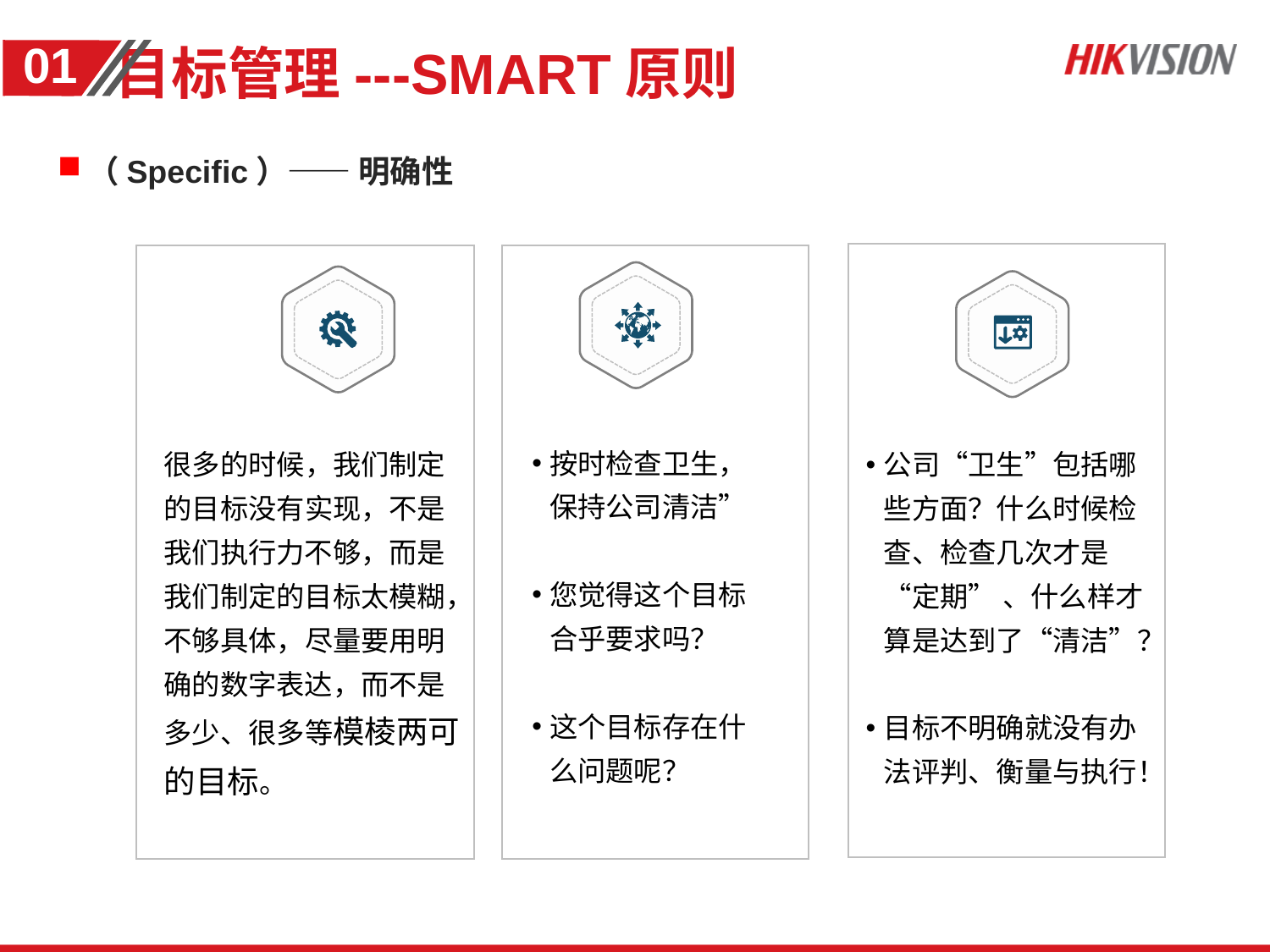

目标管理---SMART原则

01
（Specific）—— 明确性

按时检查卫生，保持公司清洁”

您觉得这个目标合乎要求吗？

这个目标存在什么问题呢？
很多的时候，我们制定的目标没有实现，不是我们执行力不够，而是我们制定的目标太模糊，不够具体，尽量要用明确的数字表达，而不是多少、很多等模棱两可的目标。
公司“卫生”包括哪些方面？什么时候检查、检查几次才是“定期” 、什么样才算是达到了“清洁”？

目标不明确就没有办法评判、衡量与执行！